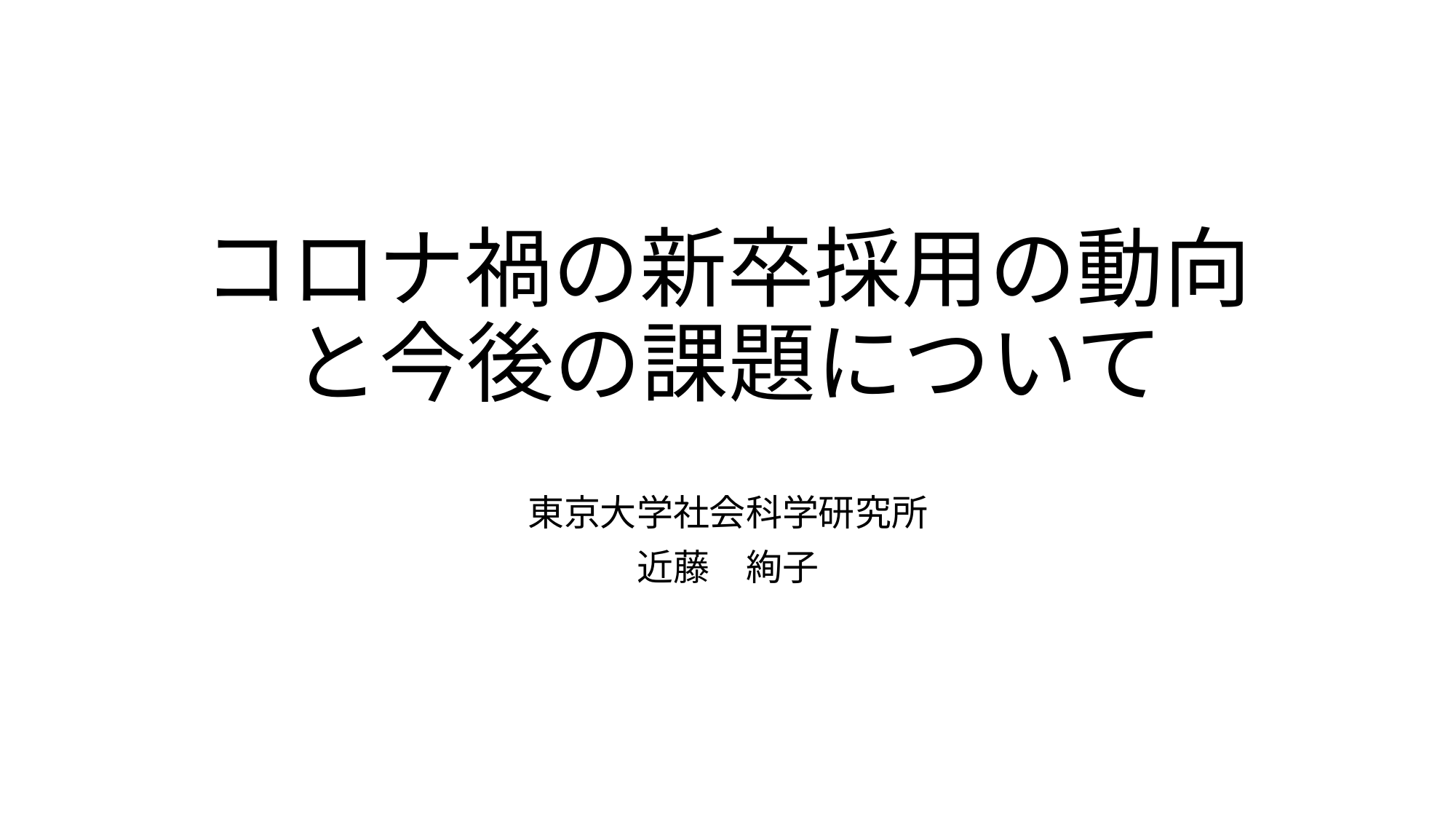

# コロナ禍の新卒採用の動向 と今後の課題について

東京大学社会科学研究所
近藤　絢子